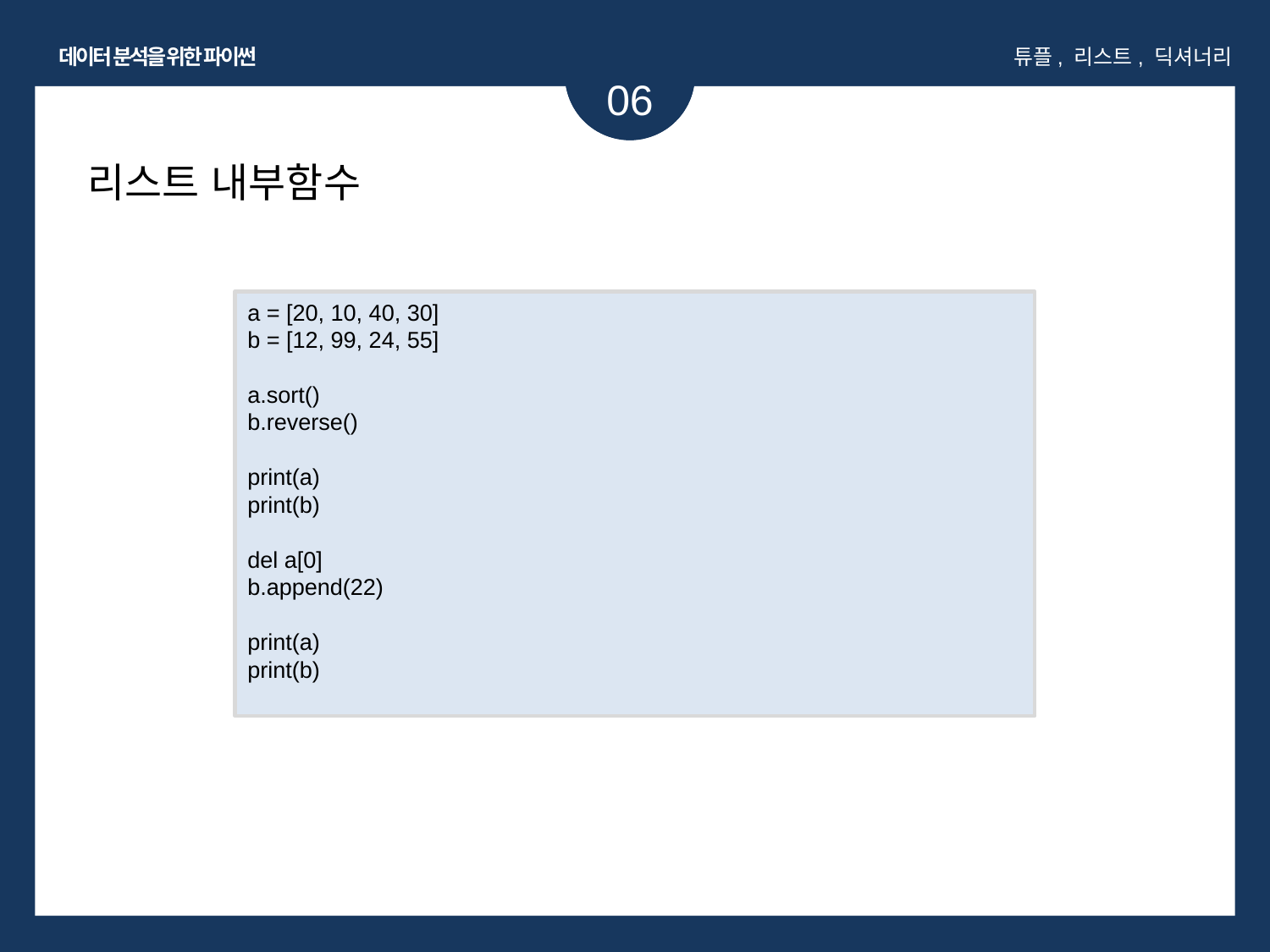

데이터 분석을 위한 파이썬
튜플, 리스트, 딕셔너리
06
리스트 내부함수
a = [20, 10, 40, 30]
b = [12, 99, 24, 55]

a.sort()
b.reverse()

print(a)
print(b)

del a[0]
b.append(22)

print(a)
print(b)